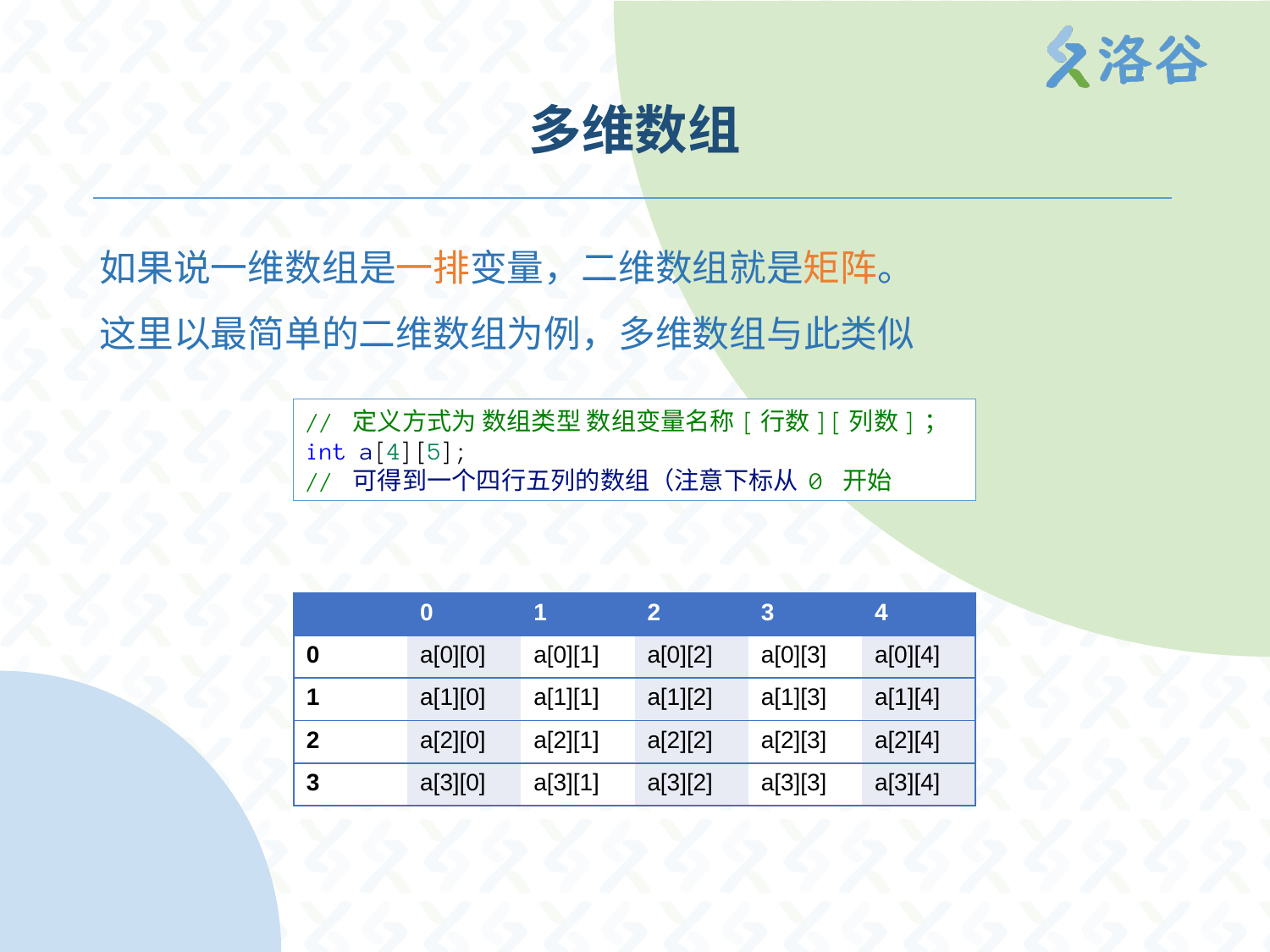

# 多维数组
如果说一维数组是一排变量，二维数组就是矩阵。
这里以最简单的二维数组为例，多维数组与此类似
// 定义方式为 数组类型 数组变量名称[行数][列数]；
int a[4][5];
// 可得到一个四行五列的数组（注意下标从 0 开始
|  | 0 | 1 | 2 | 3 | 4 |
| --- | --- | --- | --- | --- | --- |
| 0 | a[0][0] | a[0][1] | a[0][2] | a[0][3] | a[0][4] |
| 1 | a[1][0] | a[1][1] | a[1][2] | a[1][3] | a[1][4] |
| 2 | a[2][0] | a[2][1] | a[2][2] | a[2][3] | a[2][4] |
| 3 | a[3][0] | a[3][1] | a[3][2] | a[3][3] | a[3][4] |